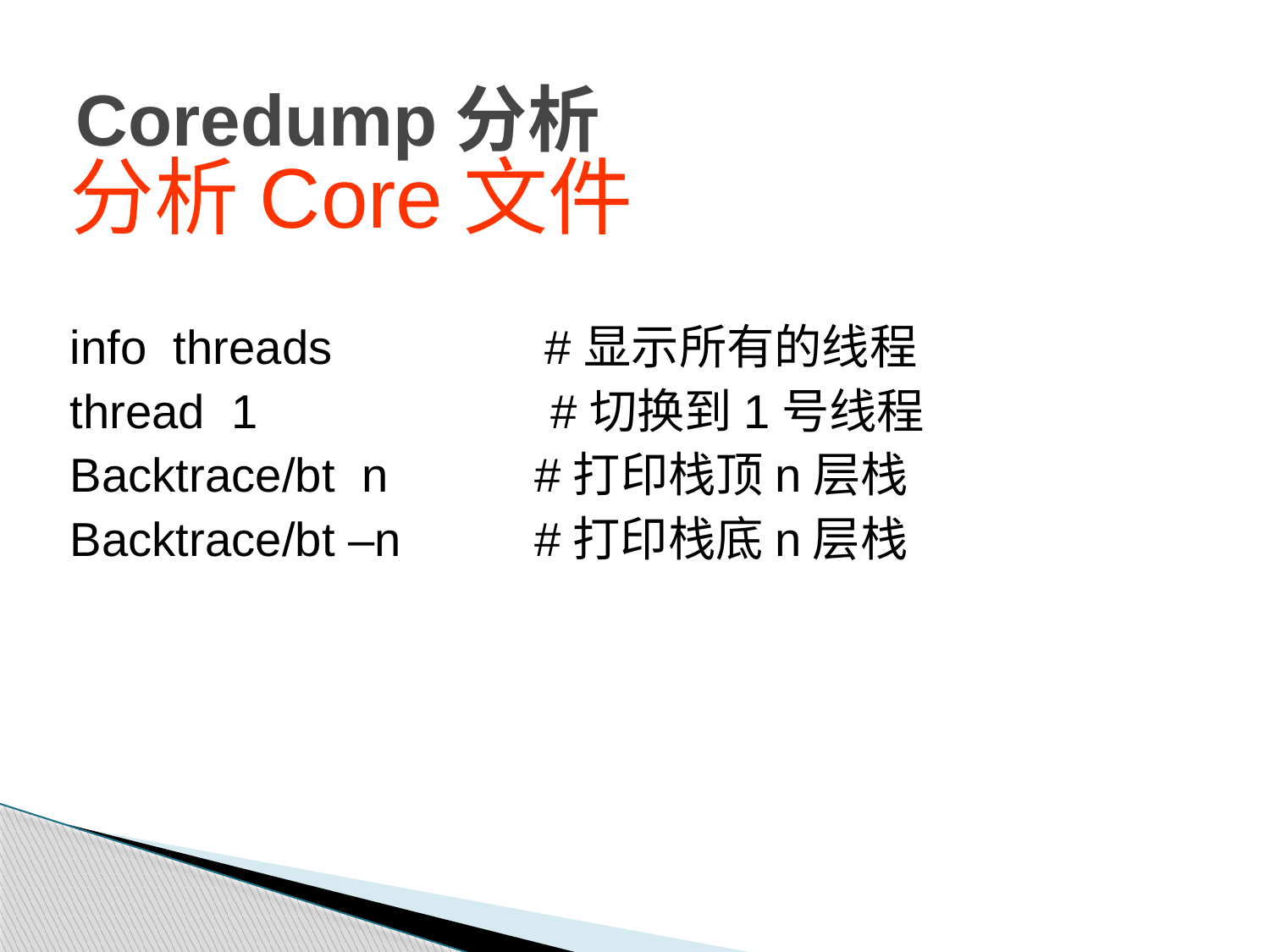

# Coredump分析
分析Core文件

info  threads                #显示所有的线程
thread  1                      #切换到1号线程
Backtrace/bt  n           #打印栈顶n层栈
Backtrace/bt –n          #打印栈底n层栈